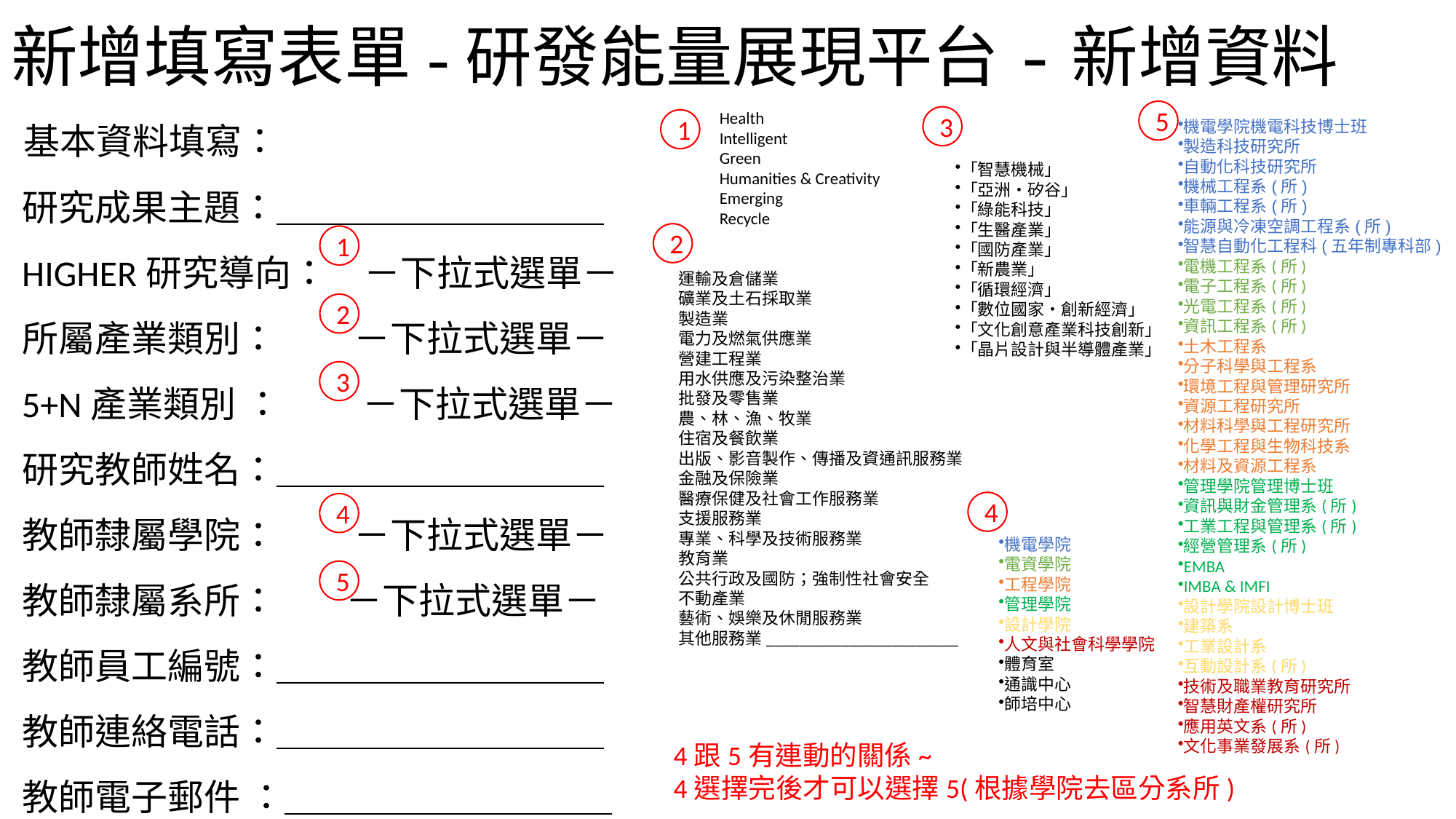

# 新增填寫表單-研發能量展現平台-新增資料
基本資料填寫：
研究成果主題：＿＿＿＿＿＿＿＿＿
HIGHER研究導向：　－下拉式選單－
所屬產業類別：　     －下拉式選單－
5+N產業類別 ：          －下拉式選單－
研究教師姓名：＿＿＿＿＿＿＿＿＿
教師隸屬學院：　     －下拉式選單－
教師隸屬系所：　    －下拉式選單－
教師員工編號：＿＿＿＿＿＿＿＿＿
教師連絡電話：＿＿＿＿＿＿＿＿＿
教師電子郵件 ：＿＿＿＿＿＿＿＿＿
5
Health
Intelligent
Green
Humanities & Creativity
Emerging
Recycle
3
機電學院機電科技博士班
製造科技研究所
自動化科技研究所
機械工程系(所)
車輛工程系(所)
能源與冷凍空調工程系(所)
智慧自動化工程科(五年制專科部)
電機工程系(所)
電子工程系(所)
光電工程系(所)
資訊工程系(所)
土木工程系
分子科學與工程系
環境工程與管理研究所
資源工程研究所
材料科學與工程研究所
化學工程與生物科技系
材料及資源工程系
管理學院管理博士班
資訊與財金管理系(所)
工業工程與管理系(所)
經營管理系(所)
EMBA
IMBA & IMFI
設計學院設計博士班
建築系
工業設計系
互動設計系(所)
技術及職業教育研究所
智慧財產權研究所
應用英文系(所)
文化事業發展系(所)
1
「智慧機械」
「亞洲‧矽谷」
「綠能科技」
「生醫產業」
「國防產業」
「新農業」
「循環經濟」
「數位國家‧創新經濟」
「文化創意產業科技創新」
「晶片設計與半導體產業」
2
1
運輸及倉儲業
礦業及土石採取業
製造業
電力及燃氣供應業
營建工程業
用水供應及污染整治業
批發及零售業
農、林、漁、牧業
住宿及餐飲業
出版、影音製作、傳播及資通訊服務業
金融及保險業
醫療保健及社會工作服務業
支援服務業
專業、科學及技術服務業
教育業
公共行政及國防；強制性社會安全
不動產業
藝術、娛樂及休閒服務業
其他服務業_______________________
2
3
4
4
機電學院
電資學院
工程學院
管理學院
設計學院
人文與社會科學學院
體育室
通識中心
師培中心
5
4跟5有連動的關係~
4選擇完後才可以選擇5(根據學院去區分系所)